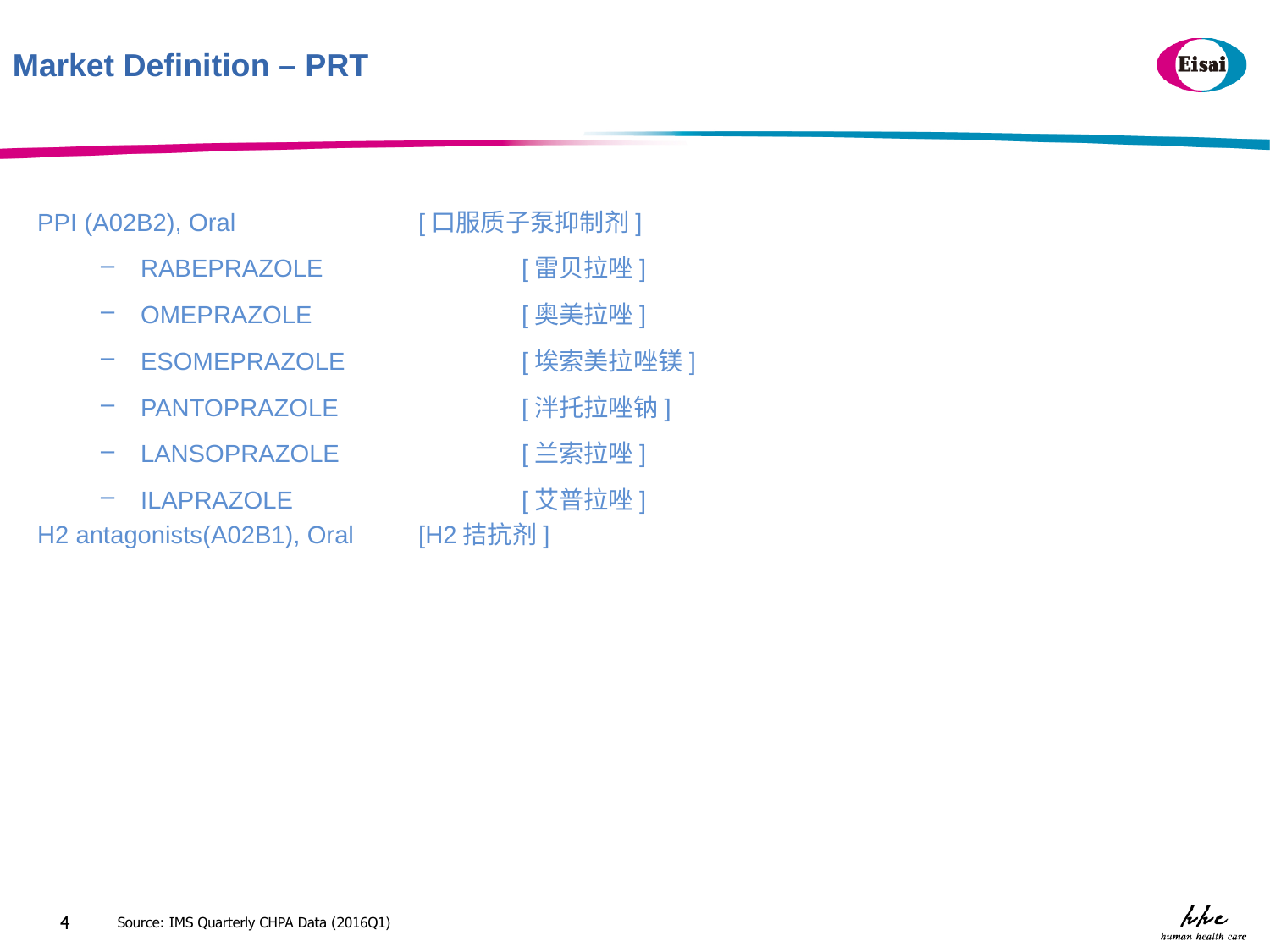

Market Definition – PRT
PPI (A02B2), Oral  		[口服质子泵抑制剂]
RABEPRAZOLE		[雷贝拉唑]
OMEPRAZOLE		[奥美拉唑]
ESOMEPRAZOLE		[埃索美拉唑镁]
PANTOPRAZOLE		[泮托拉唑钠]
LANSOPRAZOLE		[兰索拉唑]
ILAPRAZOLE   		[艾普拉唑]
H2 antagonists(A02B1), Oral 	[H2拮抗剂]
4
Source: IMS Quarterly CHPA Data (2016Q1)